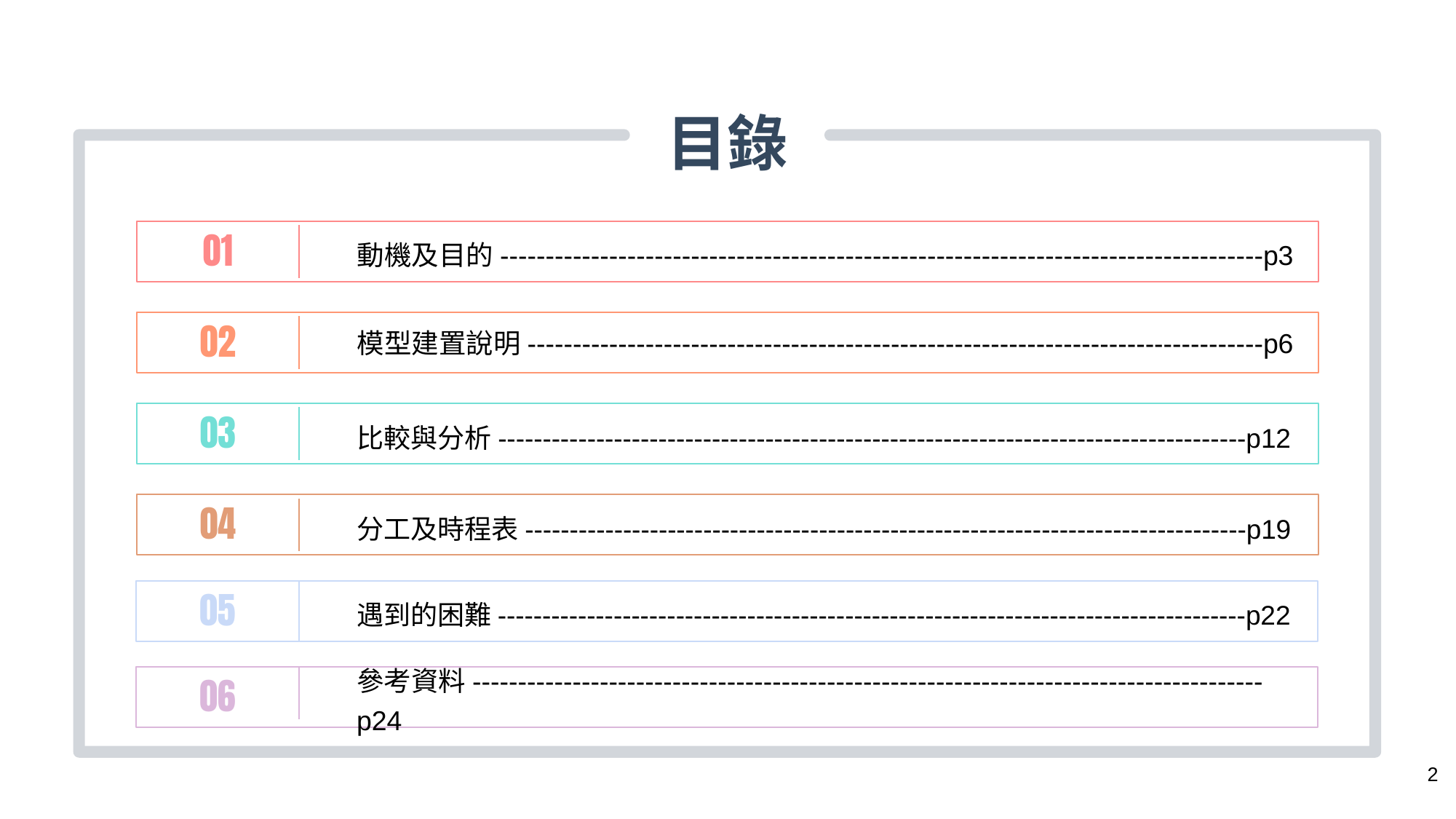

目錄

01
動機及目的------------------------------------------------------------------------------------p3

02
模型建置說明---------------------------------------------------------------------------------p6
03
比較與分析------------------------------------------------------------------------------------p12

04
分工及時程表---------------------------------------------------------------------------------p19

05
遇到的困難------------------------------------------------------------------------------------p22

06
參考資料---------------------------------------------------------------------------------------p24

2